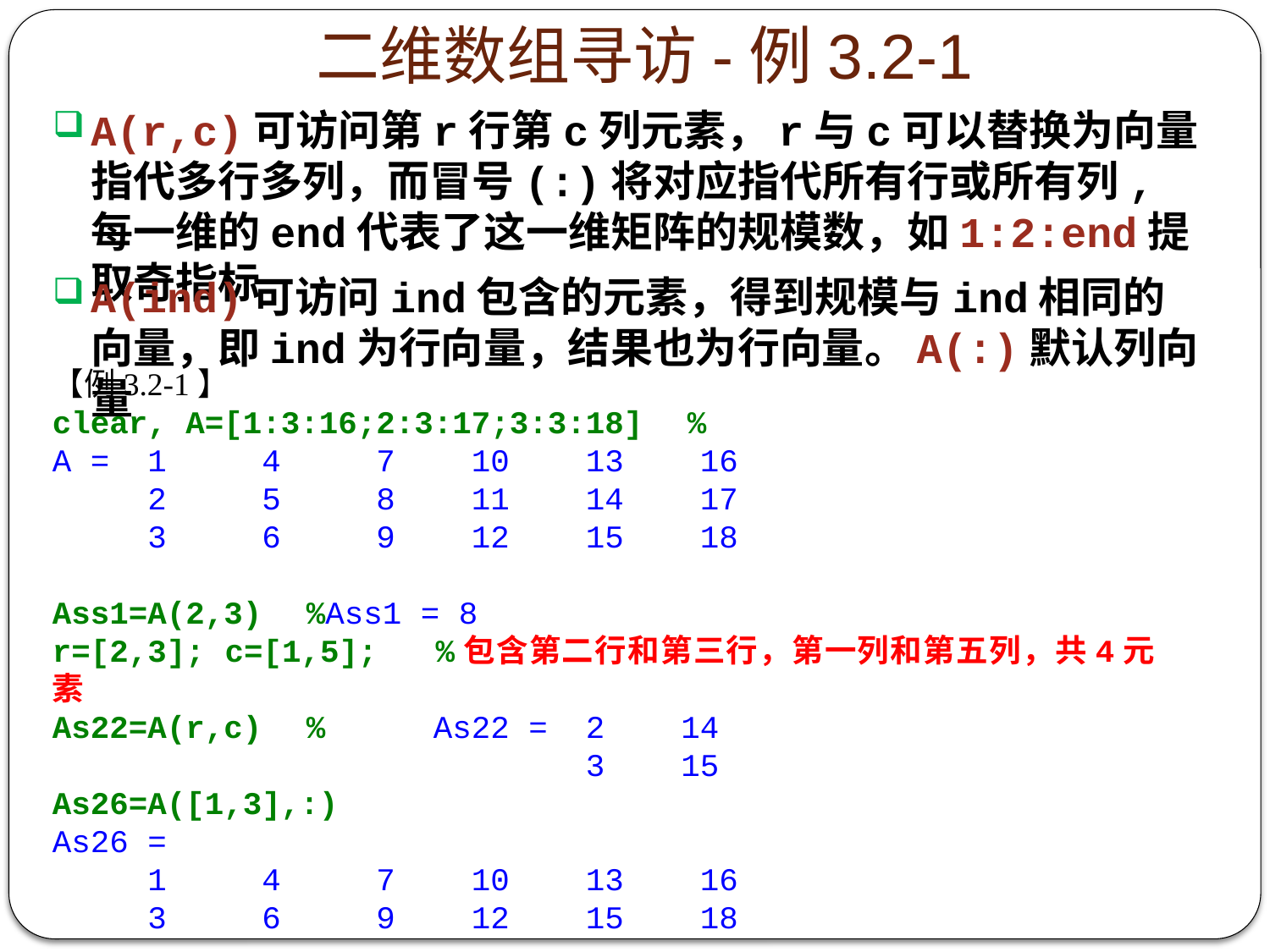

# 二维数组寻访-例3.2-1
A(r,c)可访问第r行第c列元素，r与c可以替换为向量指代多行多列，而冒号(:)将对应指代所有行或所有列,每一维的end代表了这一维矩阵的规模数，如1:2:end提取奇指标
A(ind)可访问ind包含的元素，得到规模与ind相同的向量，即ind为行向量，结果也为行向量。A(:)默认列向量
【例3.2-1】
clear, A=[1:3:16;2:3:17;3:3:18]	%
A =  1     4     7    10    13    16
     2     5     8    11    14    17
     3     6     9    12    15    18

Ass1=A(2,3)	%Ass1 = 8
r=[2,3]; c=[1,5]; 	%包含第二行和第三行，第一列和第五列，共4元素
As22=A(r,c)	%	As22 =  2    14
				        3    15
As26=A([1,3],:)
As26 =
     1     4     7    10    13    16
     3     6     9    12    15    18